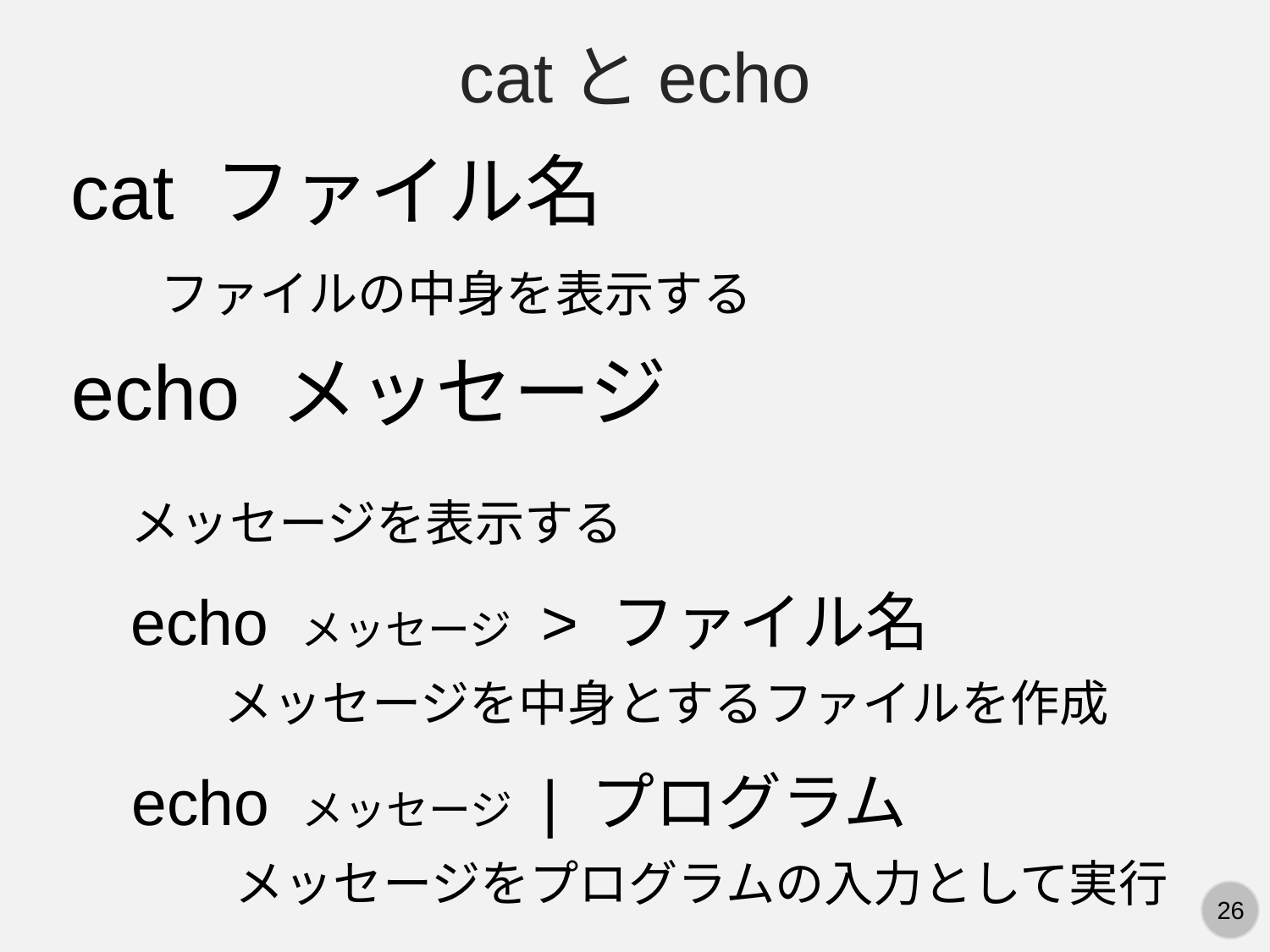

catとecho
cat ファイル名
ファイルの中身を表示する
echo メッセージ
メッセージを表示する
echo メッセージ > ファイル名
メッセージを中身とするファイルを作成
echo メッセージ | プログラム
メッセージをプログラムの入力として実行